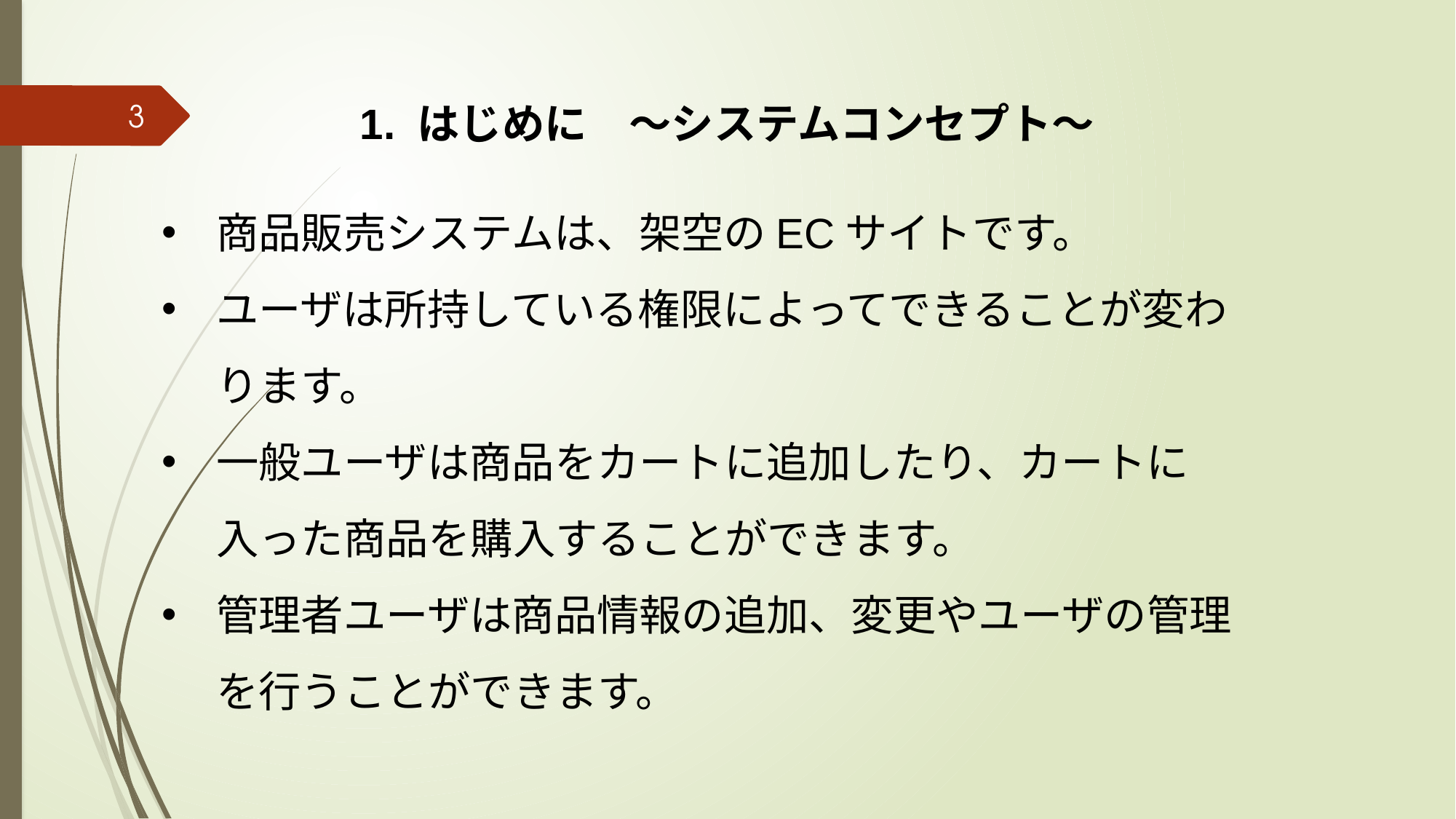

1. はじめに　～システムコンセプト～
3
商品販売システムは、架空のECサイトです。
ユーザは所持している権限によってできることが変わります。
一般ユーザは商品をカートに追加したり、カートに入った商品を購入することができます。
管理者ユーザは商品情報の追加、変更やユーザの管理を行うことができます。